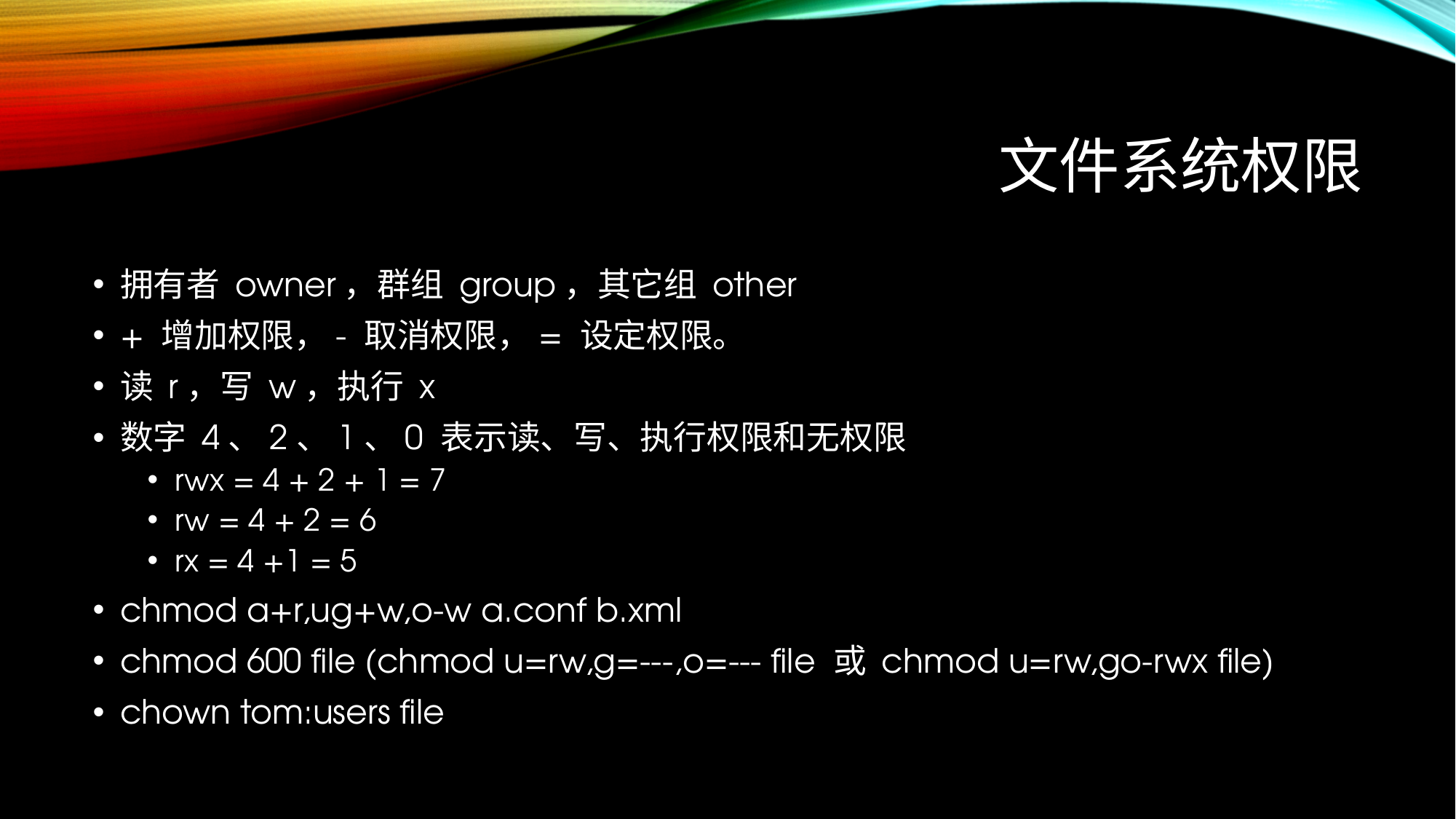

# 文件系统权限
拥有者 owner，群组 group，其它组 other
+ 增加权限，- 取消权限，= 设定权限。
读 r，写 w，执行 x
数字 4、2、1、0 表示读、写、执行权限和无权限
rwx = 4 + 2 + 1 = 7
rw = 4 + 2 = 6
rx = 4 +1 = 5
chmod a+r,ug+w,o-w a.conf b.xml
chmod 600 file (chmod u=rw,g=---,o=--- file 或 chmod u=rw,go-rwx file)
chown tom:users file